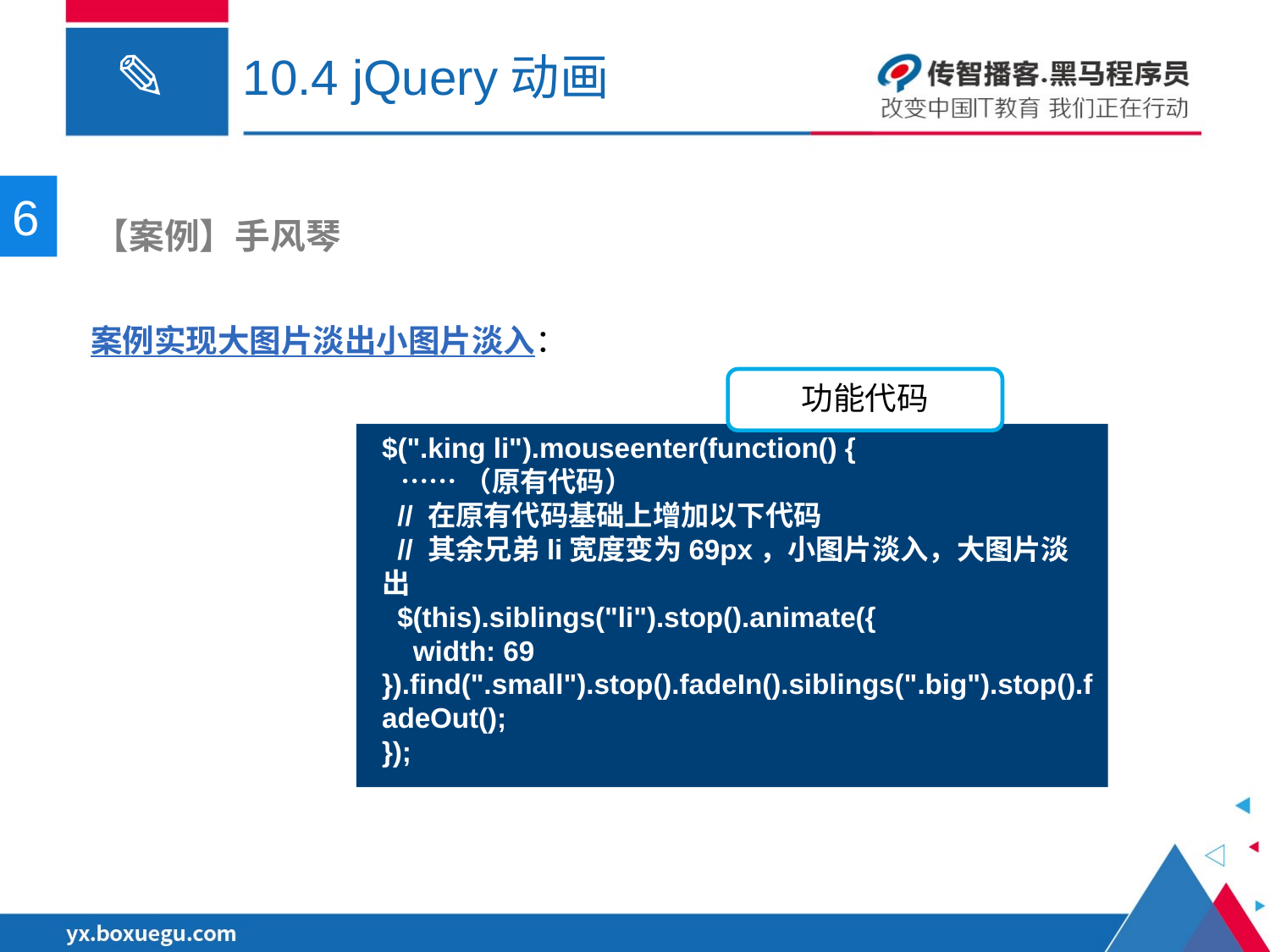

# 10.4 jQuery动画

6
  【案例】手风琴
案例实现大图片淡出小图片淡入：
功能代码
$(".king li").mouseenter(function() {
   ……（原有代码）
  // 在原有代码基础上增加以下代码
  // 其余兄弟li宽度变为69px，小图片淡入，大图片淡出
  $(this).siblings("li").stop().animate({
    width: 69
}).find(".small").stop().fadeIn().siblings(".big").stop().fadeOut();
});